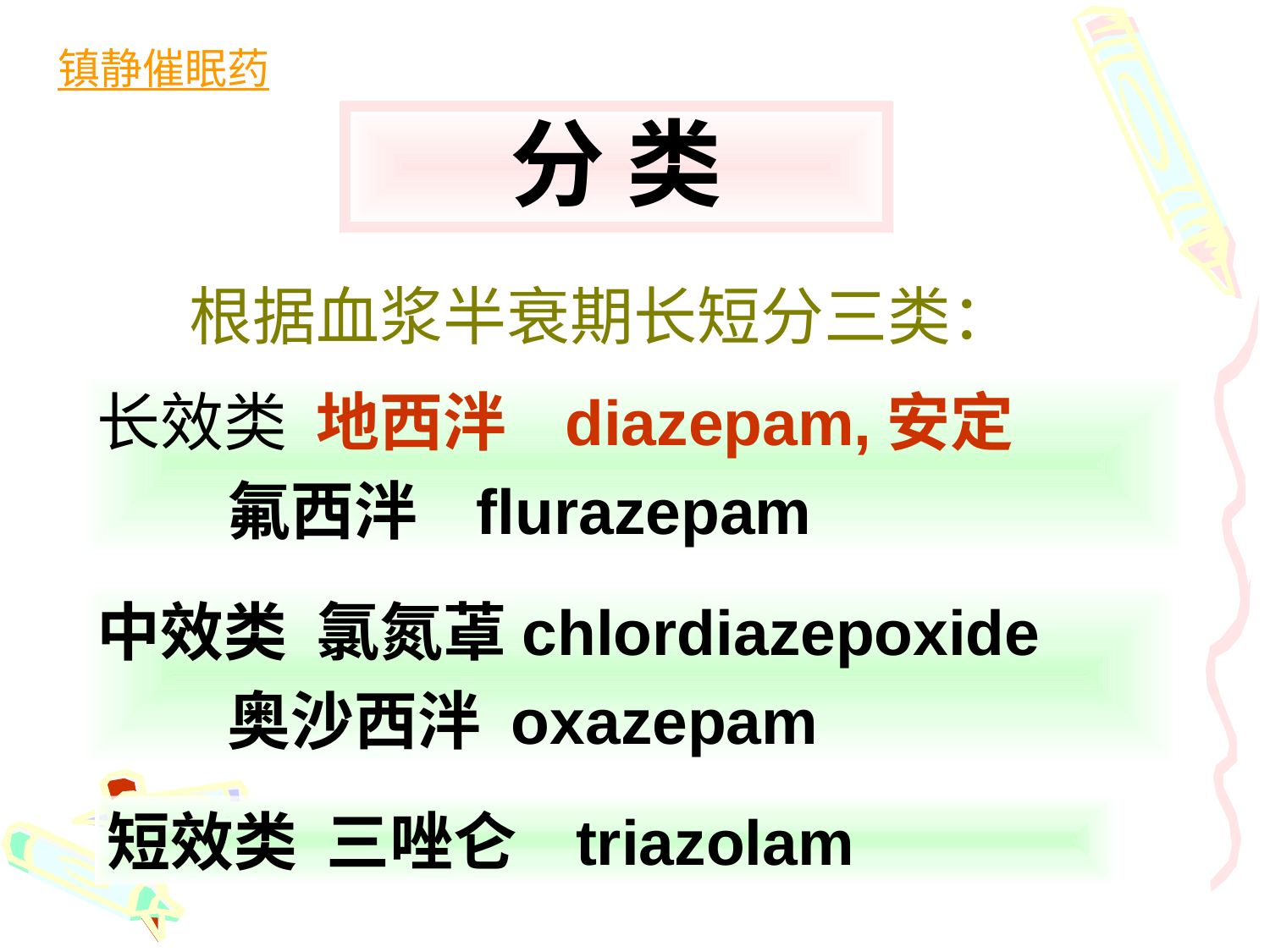

镇静催眠药
分 类

    根据血浆半衰期长短分三类：
长效类  地西泮   diazepam,安定
        氟西泮   flurazepam
中效类  氯氮䓬chlordiazepoxide
        奥沙西泮 oxazepam
短效类  三唑仑   triazolam